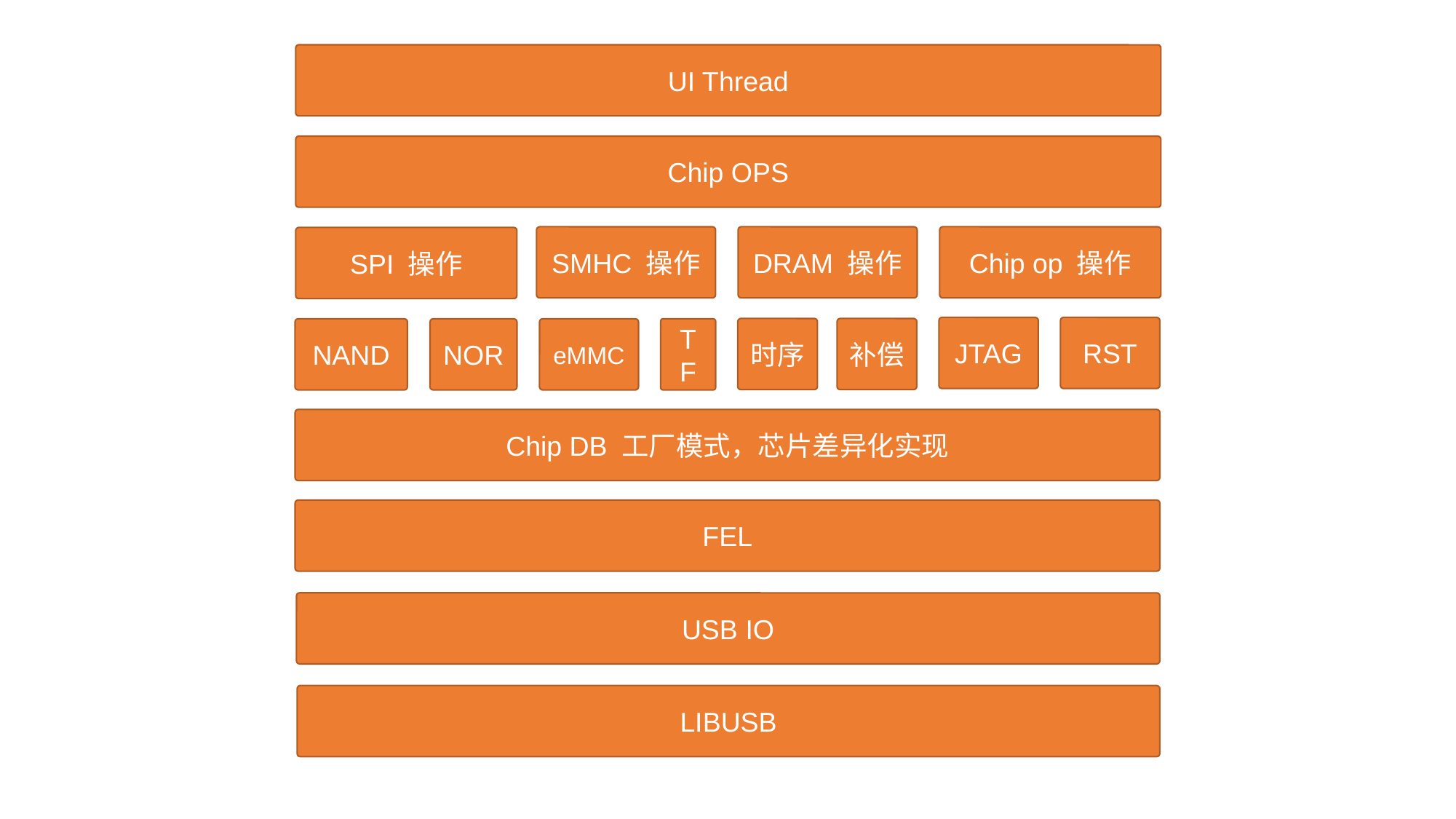

UI Thread
Chip OPS
SMHC 操作
DRAM 操作
Chip op 操作
SPI 操作
JTAG
RST
时序
补偿
NAND
NOR
eMMC
TF
Chip DB 工厂模式，芯片差异化实现
FEL
USB IO
LIBUSB